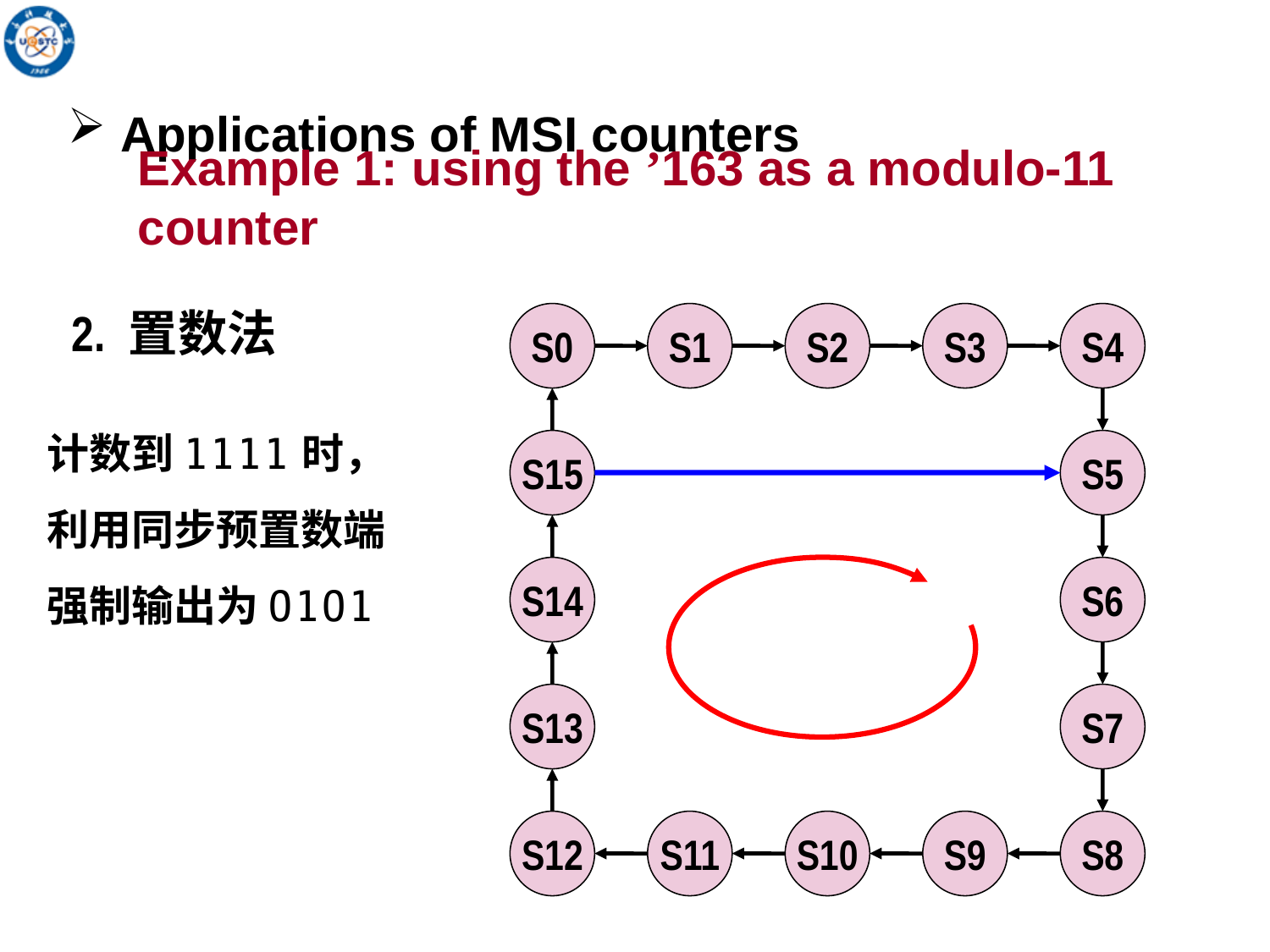

Applications of MSI counters
# Example 1: using the ’163 as a modulo-11 counter
2. 置数法
S0
S1
S2
S3
S4

S15
S5

S14
S6

S13
S7

S12
S11
S10
S9
S8

计数到1111时，
利用同步预置数端
强制输出为0101